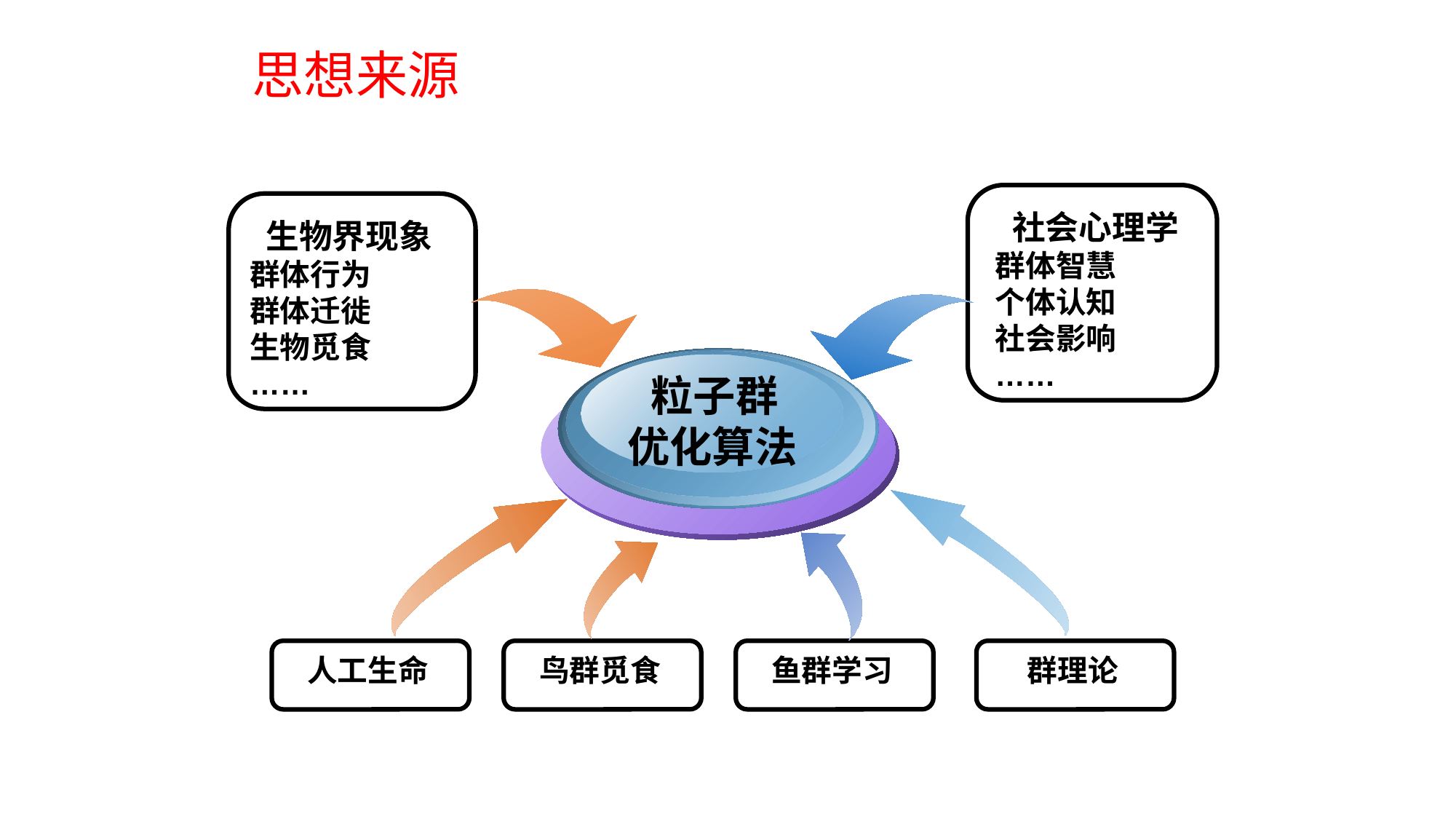

#
 思想来源

社会心理学
群体智慧
个体认知
社会影响
……

生物界现象
群体行为
群体迁徙
生物觅食
……

粒子群
优化算法

人工生命

鸟群觅食

鱼群学习

群理论